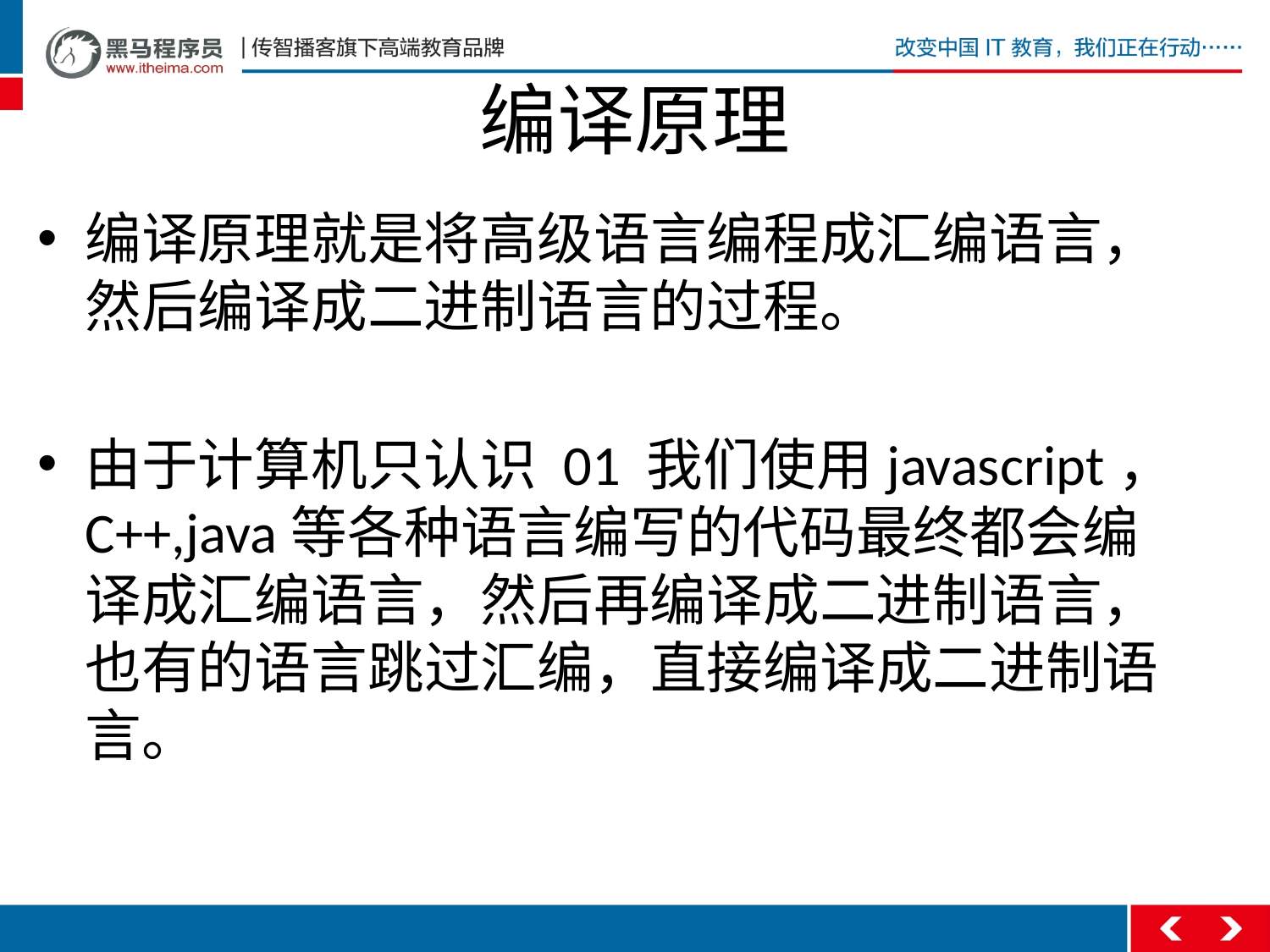

# 编译原理
编译原理就是将高级语言编程成汇编语言，然后编译成二进制语言的过程。

由于计算机只认识 01 我们使用javascript，C++,java等各种语言编写的代码最终都会编译成汇编语言，然后再编译成二进制语言，也有的语言跳过汇编，直接编译成二进制语言。